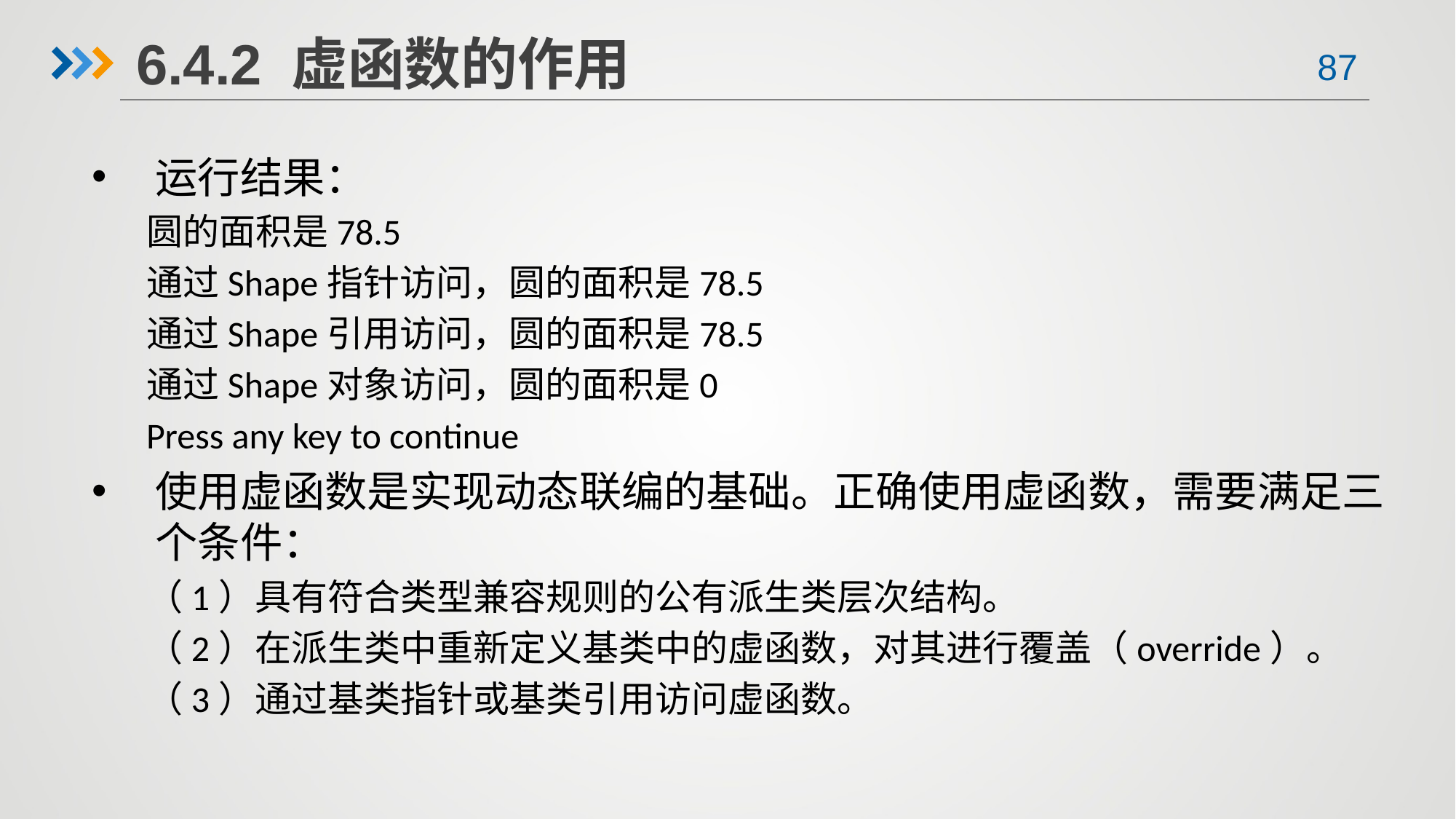

6.4.2 虚函数的作用
运行结果：
圆的面积是78.5
通过Shape指针访问，圆的面积是78.5
通过Shape引用访问，圆的面积是78.5
通过Shape对象访问，圆的面积是0
Press any key to continue
使用虚函数是实现动态联编的基础。正确使用虚函数，需要满足三个条件：
（1）具有符合类型兼容规则的公有派生类层次结构。
（2）在派生类中重新定义基类中的虚函数，对其进行覆盖（override）。
（3）通过基类指针或基类引用访问虚函数。